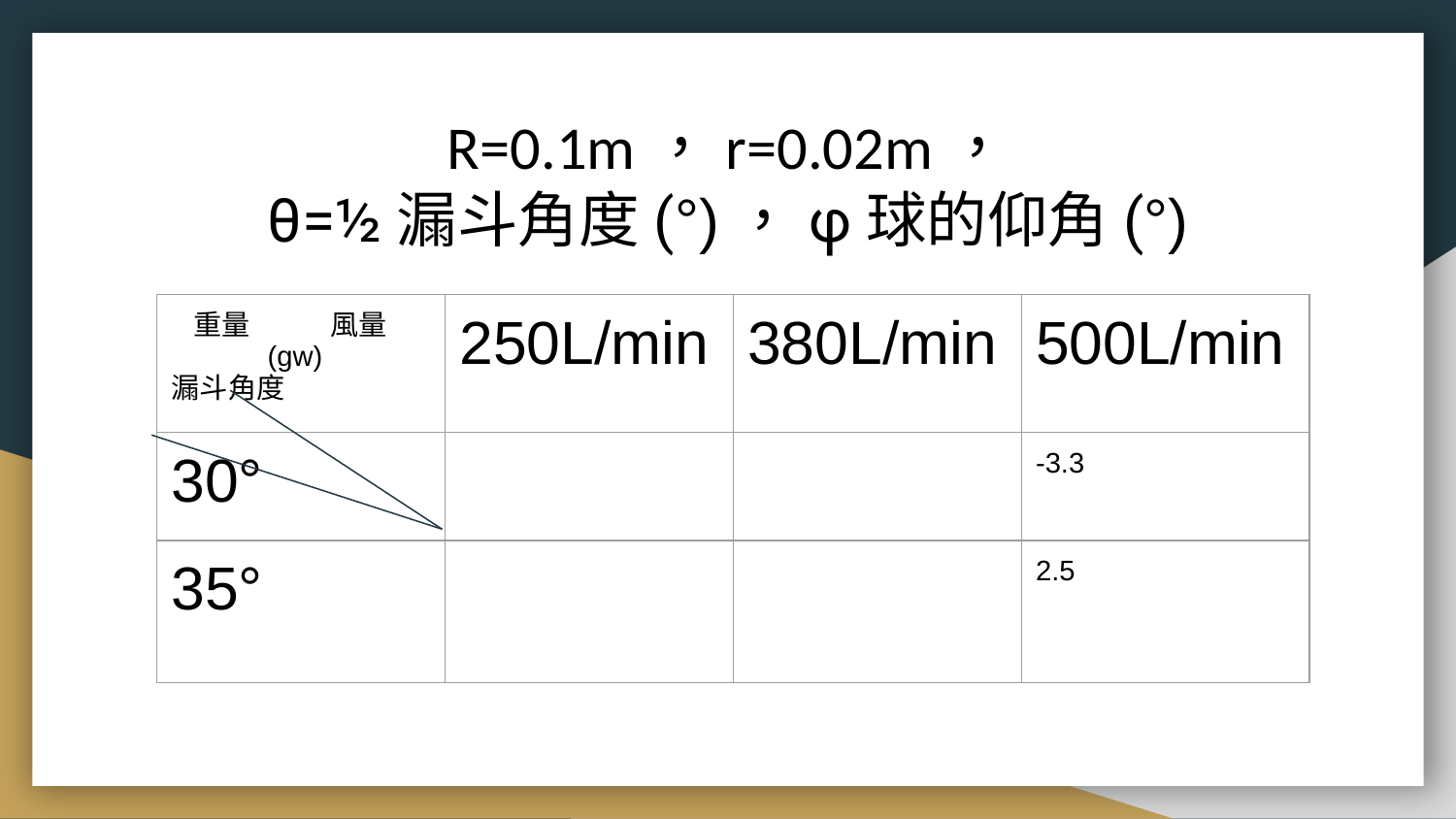

R=0.1m，r=0.02m，
θ=½漏斗角度(°)，φ球的仰角(°)
| 重量 風量 (gw) 漏斗角度 | 250L/min | 380L/min | 500L/min |
| --- | --- | --- | --- |
| 30° |  |  | -3.3 |
| 35° |  |  | 2.5 |